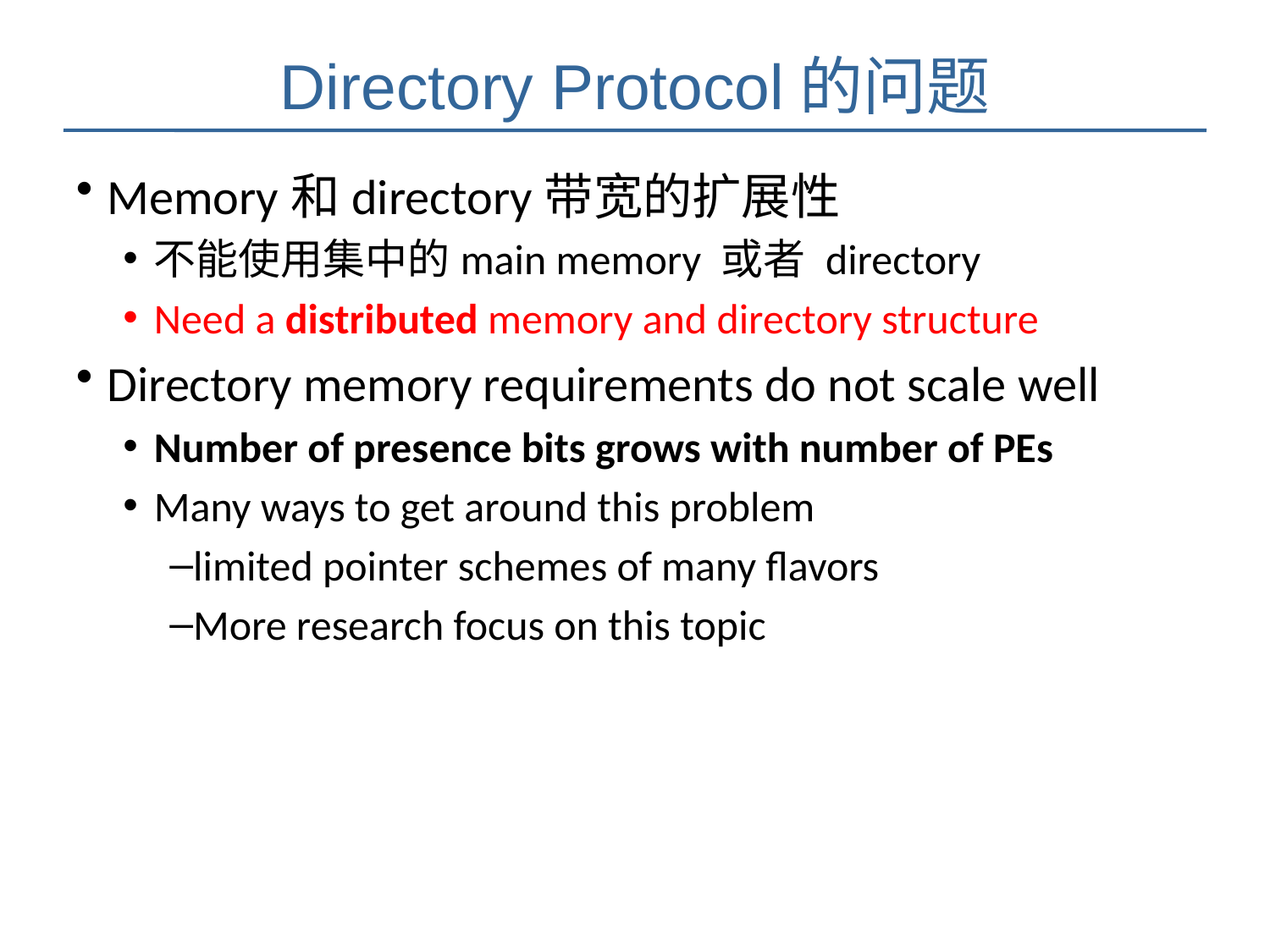

# Directory Protocol的问题
Memory和directory带宽的扩展性
不能使用集中的main memory 或者 directory
Need a distributed memory and directory structure
Directory memory requirements do not scale well
Number of presence bits grows with number of PEs
Many ways to get around this problem
limited pointer schemes of many flavors
More research focus on this topic